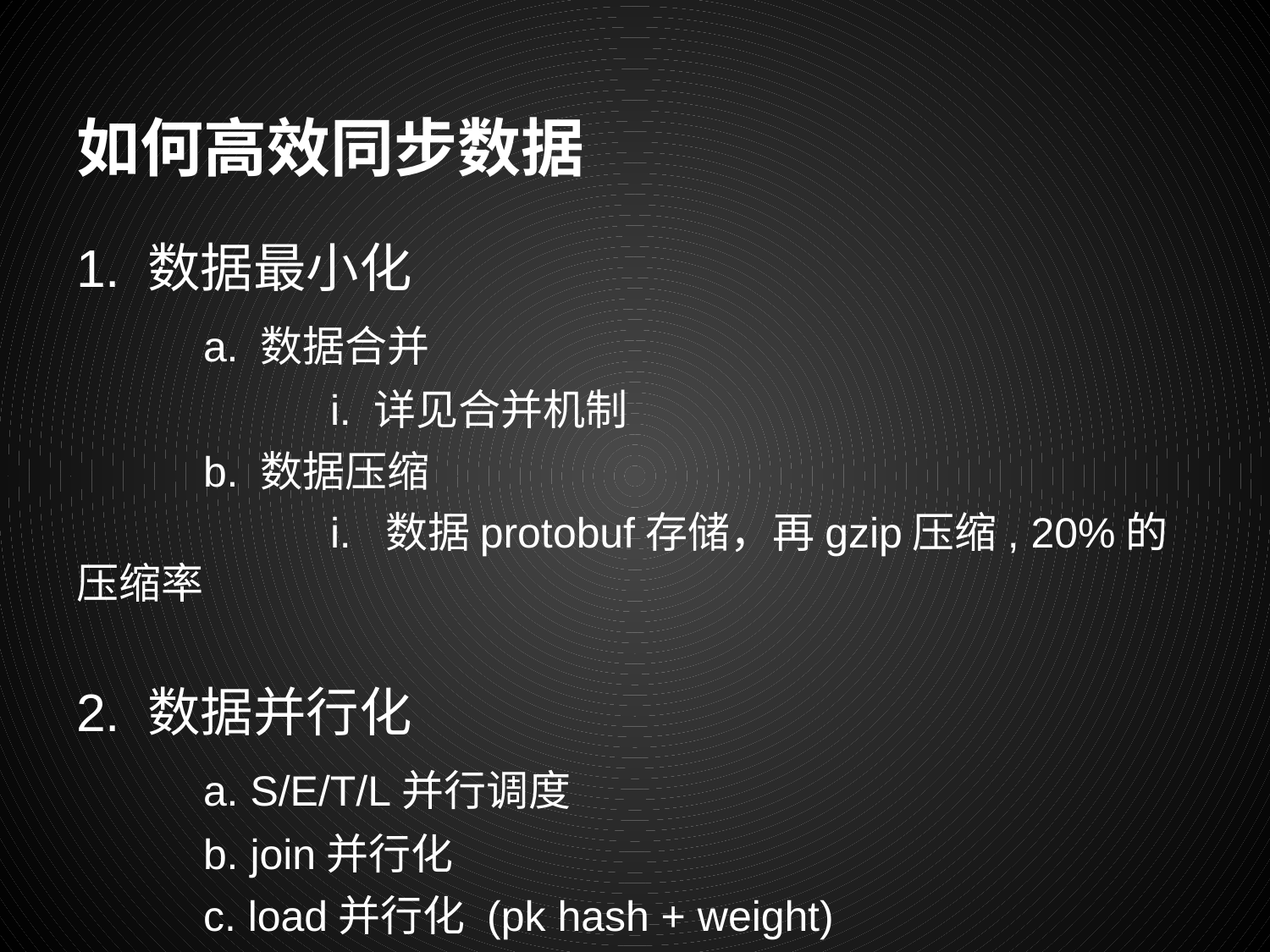

# 如何高效同步数据
1. 数据最小化
	a. 数据合并
		i. 详见合并机制
	b. 数据压缩
		i.  数据protobuf存储，再gzip压缩, 20%的压缩率

2. 数据并行化
	a. S/E/T/L并行调度
	b. join并行化
	c. load并行化 (pk hash + weight)